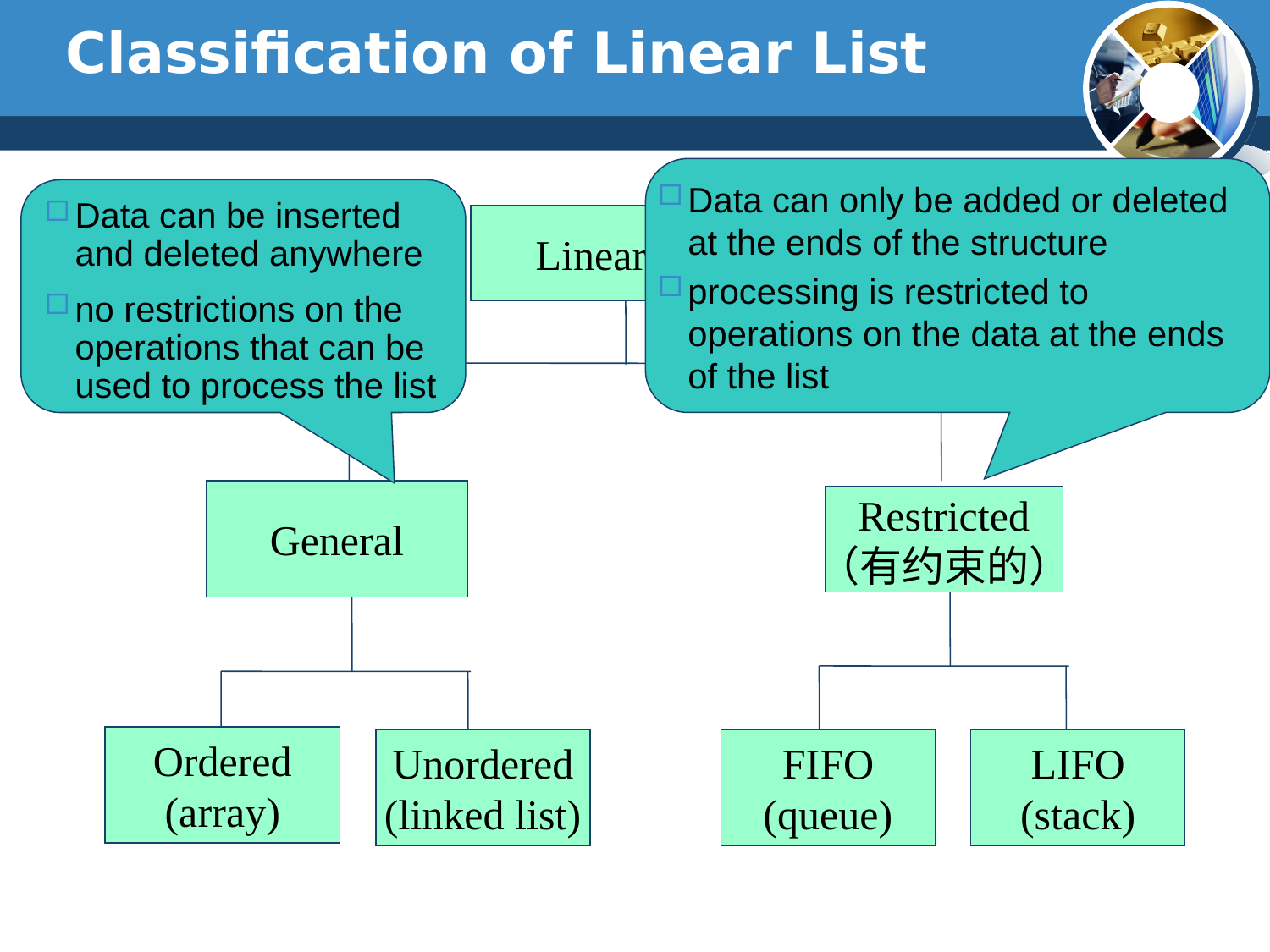

# Classification of Linear List
Data can only be added or deleted at the ends of the structure
processing is restricted to operations on the data at the ends of the list

Data can be inserted and deleted anywhere
no restrictions on the operations that can be used to process the list

Linear Lists

General
Restricted
（有约束的）

Ordered
(array)
Unordered
(linked list)
FIFO
(queue)
LIFO
(stack)